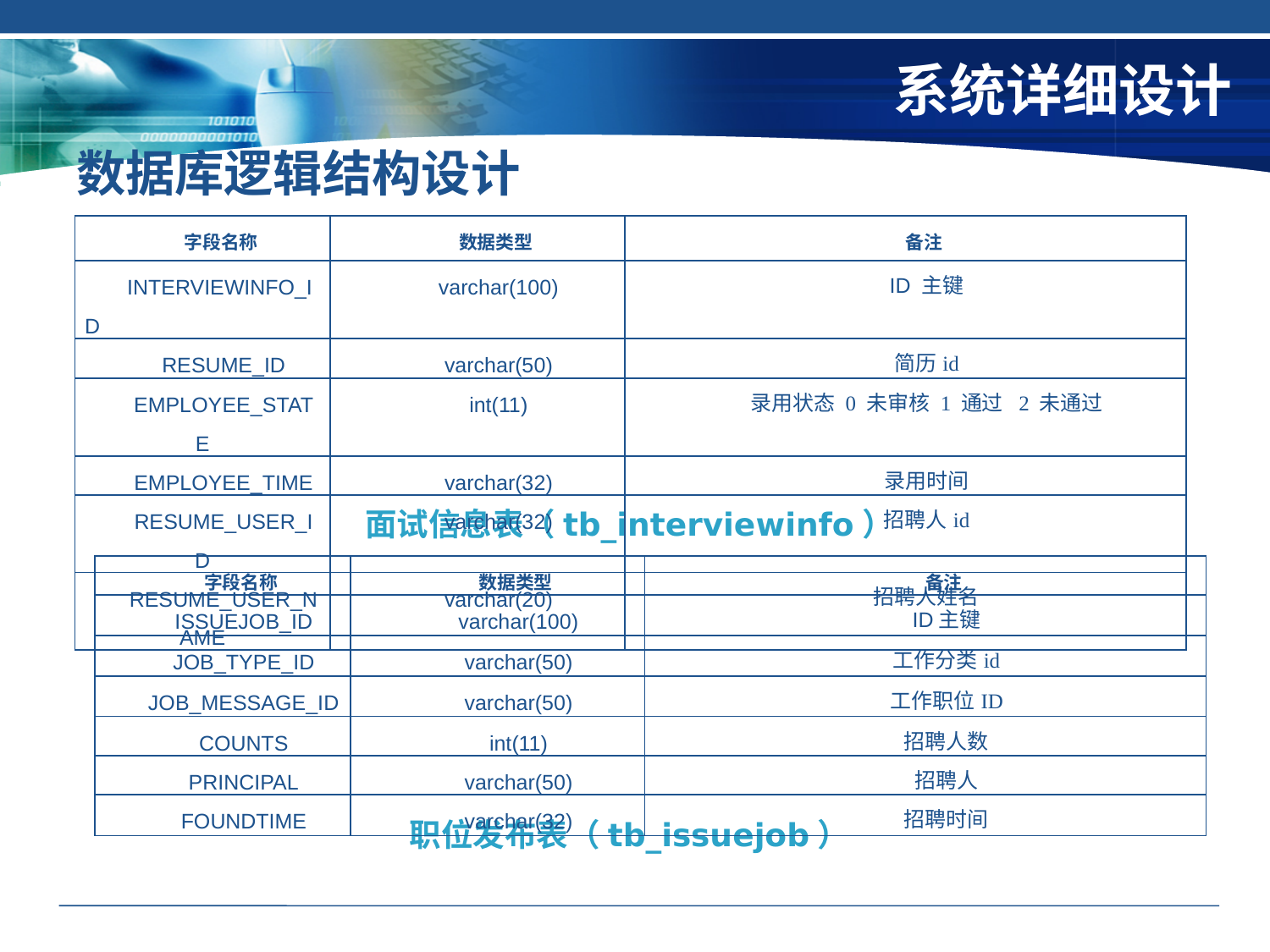

# 系统详细设计
数据库逻辑结构设计

面试信息表（tb_interviewinfo）

职位发布表（tb_issuejob）

| 字段名称 | 数据类型 | 备注 |
| --- | --- | --- |
| INTERVIEWINFO\_ID | varchar(100) | ID 主键 |
| RESUME\_ID | varchar(50) | 简历id |
| EMPLOYEE\_STATE | int(11) | 录用状态 0 未审核 1 通过 2 未通过 |
| EMPLOYEE\_TIME | varchar(32) | 录用时间 |
| RESUME\_USER\_ID | varchar(32) | 招聘人id |
| RESUME\_USER\_NAME | varchar(20) | 招聘人姓名 |
| 字段名称 | 数据类型 | 备注 |
| --- | --- | --- |
| ISSUEJOB\_ID | varchar(100) | ID主键 |
| JOB\_TYPE\_ID | varchar(50) | 工作分类id |
| JOB\_MESSAGE\_ID | varchar(50) | 工作职位ID |
| COUNTS | int(11) | 招聘人数 |
| PRINCIPAL | varchar(50) | 招聘人 |
| FOUNDTIME | varchar(32) | 招聘时间 |